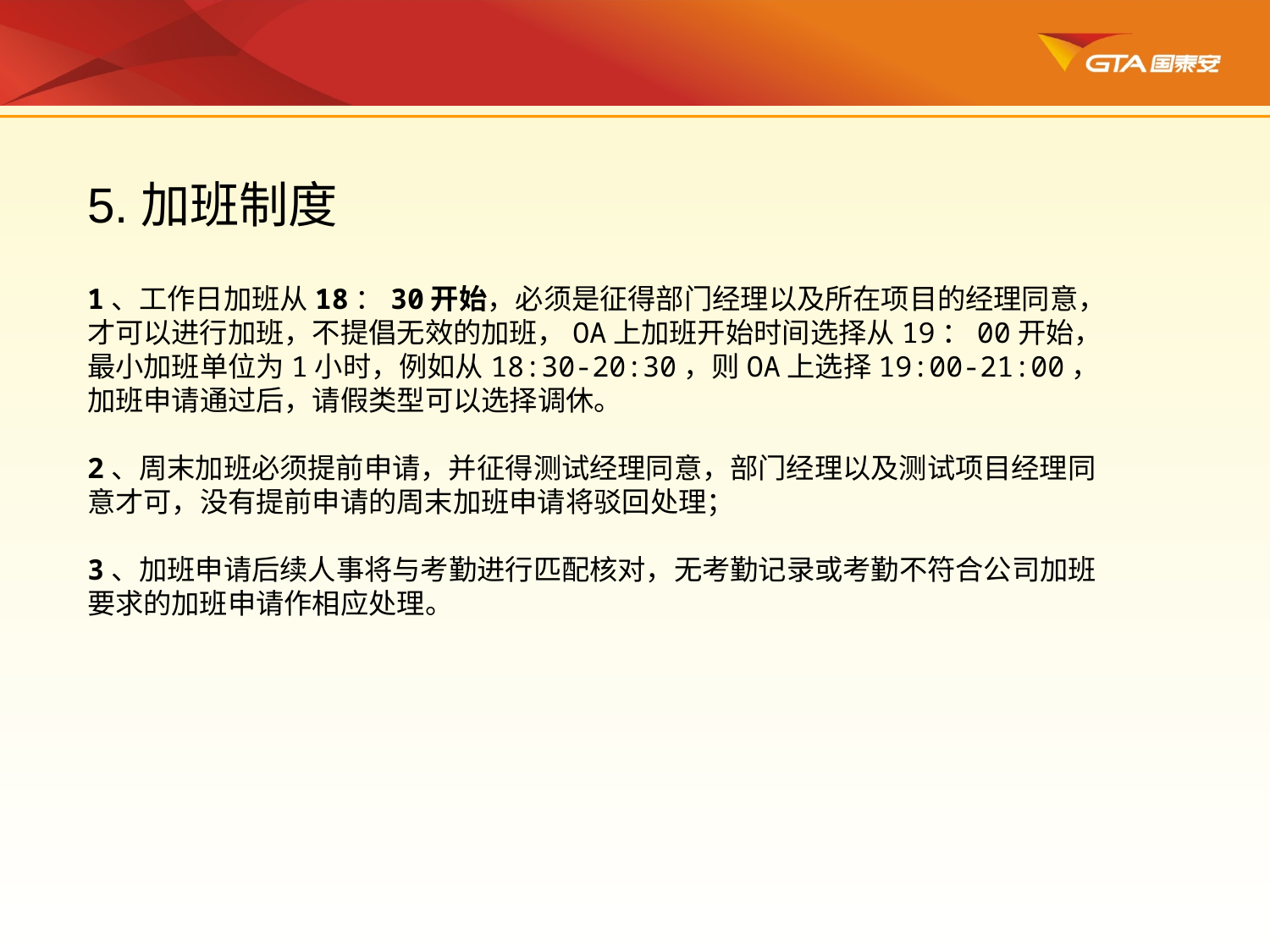

5.加班制度

1、工作日加班从18：30开始，必须是征得部门经理以及所在项目的经理同意，才可以进行加班，不提倡无效的加班，OA上加班开始时间选择从19：00开始，最小加班单位为1小时，例如从18:30-20:30，则OA上选择19:00-21:00，加班申请通过后，请假类型可以选择调休。

2、周末加班必须提前申请，并征得测试经理同意，部门经理以及测试项目经理同意才可，没有提前申请的周末加班申请将驳回处理；

3、加班申请后续人事将与考勤进行匹配核对，无考勤记录或考勤不符合公司加班要求的加班申请作相应处理。